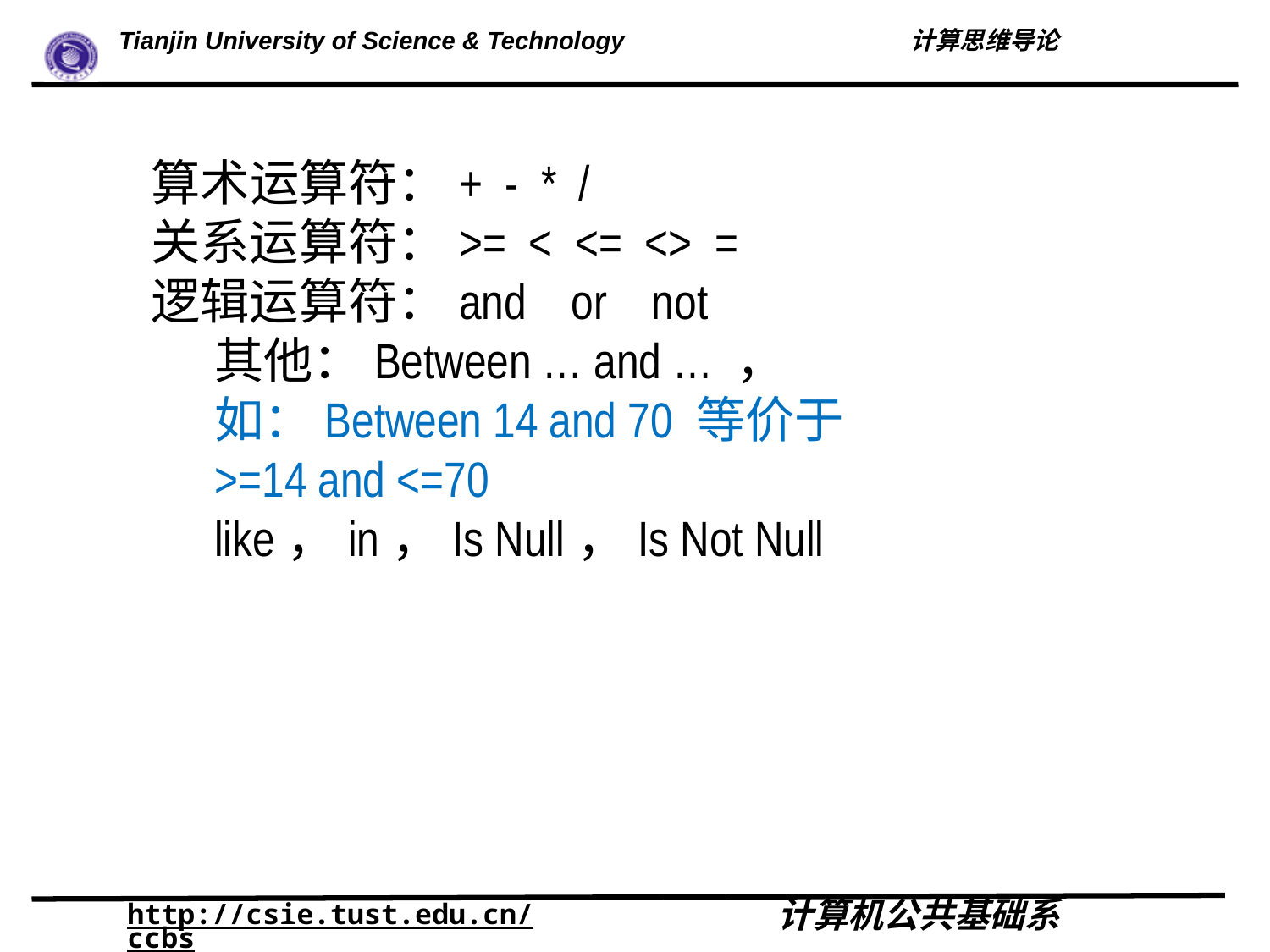

算术运算符：+  -  *  /
关系运算符：>=  <  <=  <>  =
逻辑运算符：and    or    not
其他：Between … and … ，
如：Between 14 and 70 等价于
>=14 and <=70
like，in，Is Null，Is Not Null